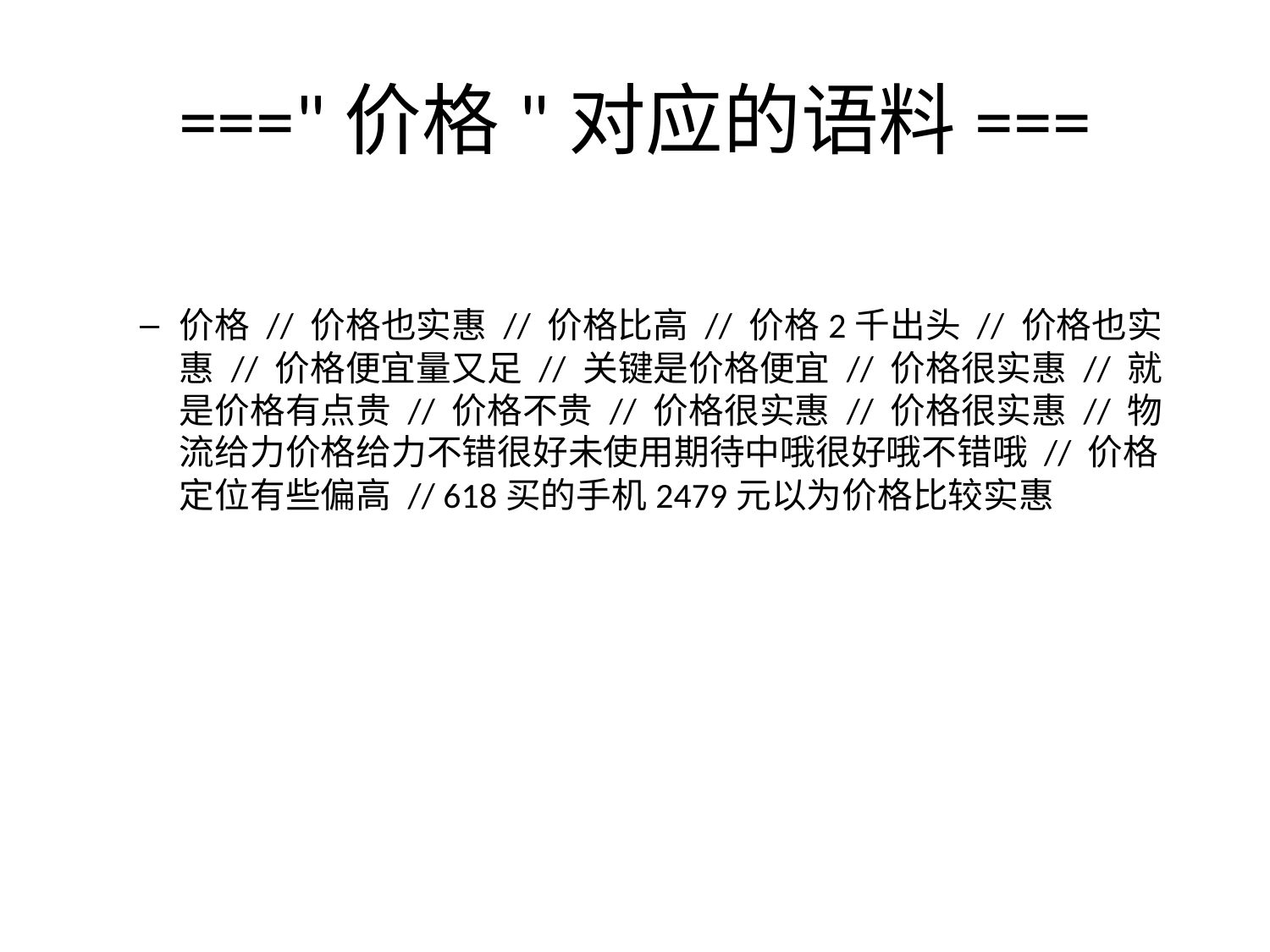

# ==="价格"对应的语料===

价格 // 价格也实惠 // 价格比高 // 价格2千出头 // 价格也实惠 // 价格便宜量又足 // 关键是价格便宜 // 价格很实惠 // 就是价格有点贵 // 价格不贵 // 价格很实惠 // 价格很实惠 // 物流给力价格给力不错很好未使用期待中哦很好哦不错哦 // 价格定位有些偏高 // 618买的手机2479元以为价格比较实惠